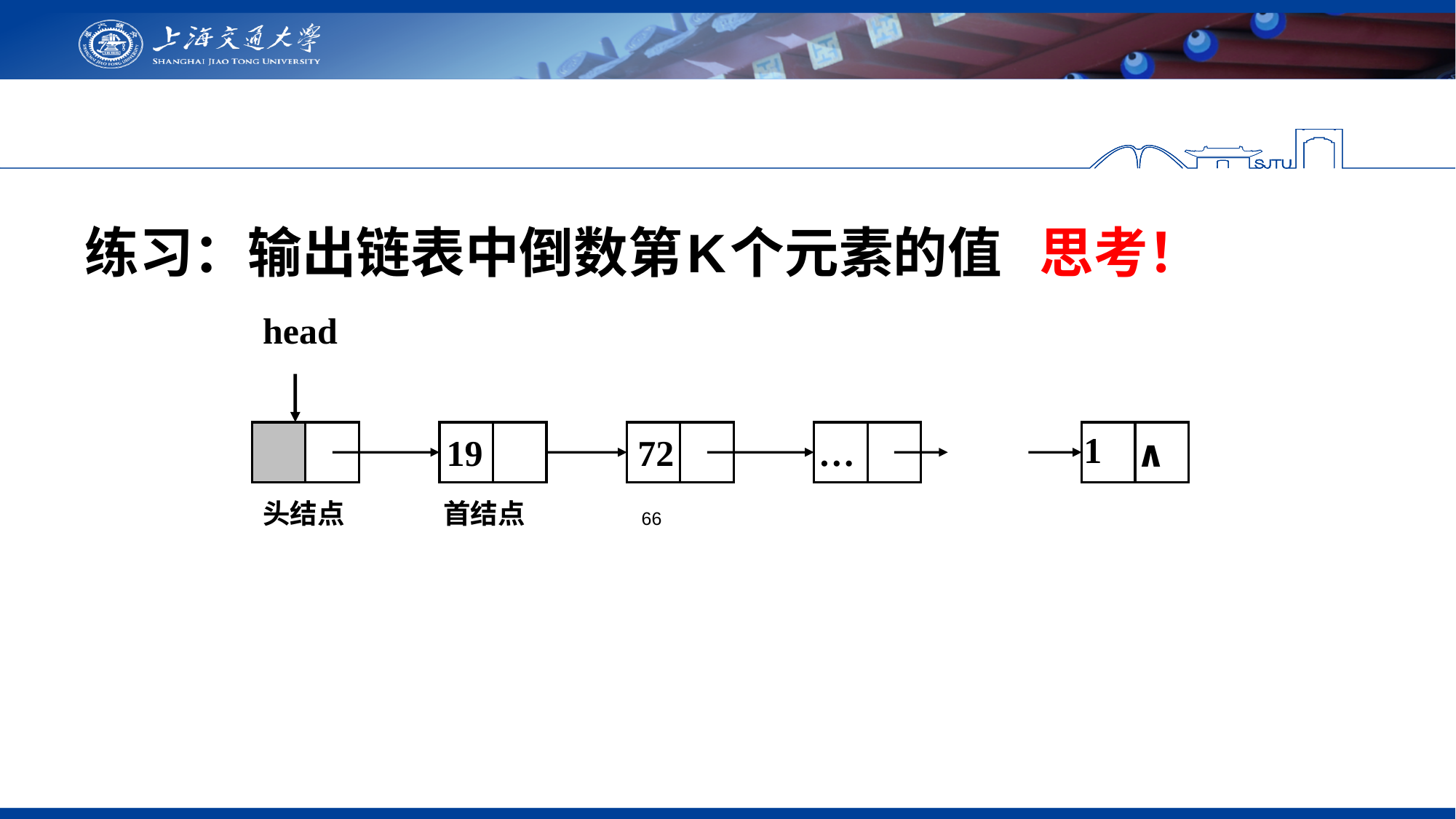

练习：输出链表中倒数第K个元素的值   思考！
head

1
19
72
…
∧

头结点
首结点
66